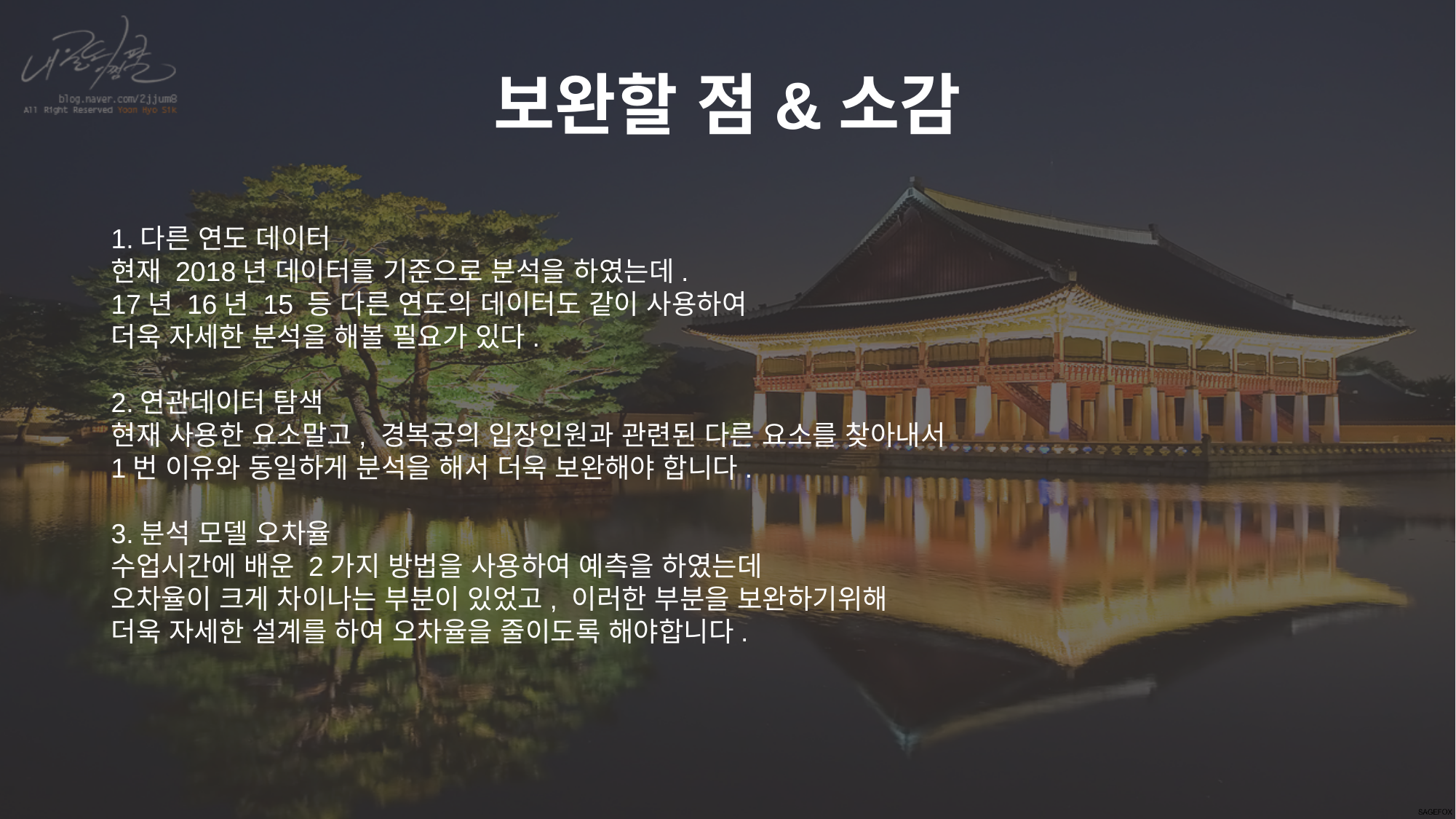

보완할 점&소감
1.다른 연도 데이터
현재 2018년 데이터를 기준으로 분석을 하였는데.
17년 16년 15 등 다른 연도의 데이터도 같이 사용하여
더욱 자세한 분석을 해볼 필요가 있다.

2.연관데이터 탐색
현재 사용한 요소말고, 경복궁의 입장인원과 관련된 다른 요소를 찾아내서
1번 이유와 동일하게 분석을 해서 더욱 보완해야 합니다.

3.분석 모델 오차율
수업시간에 배운 2가지 방법을 사용하여 예측을 하였는데
오차율이 크게 차이나는 부분이 있었고, 이러한 부분을 보완하기위해
더욱 자세한 설계를 하여 오차율을 줄이도록 해야합니다.